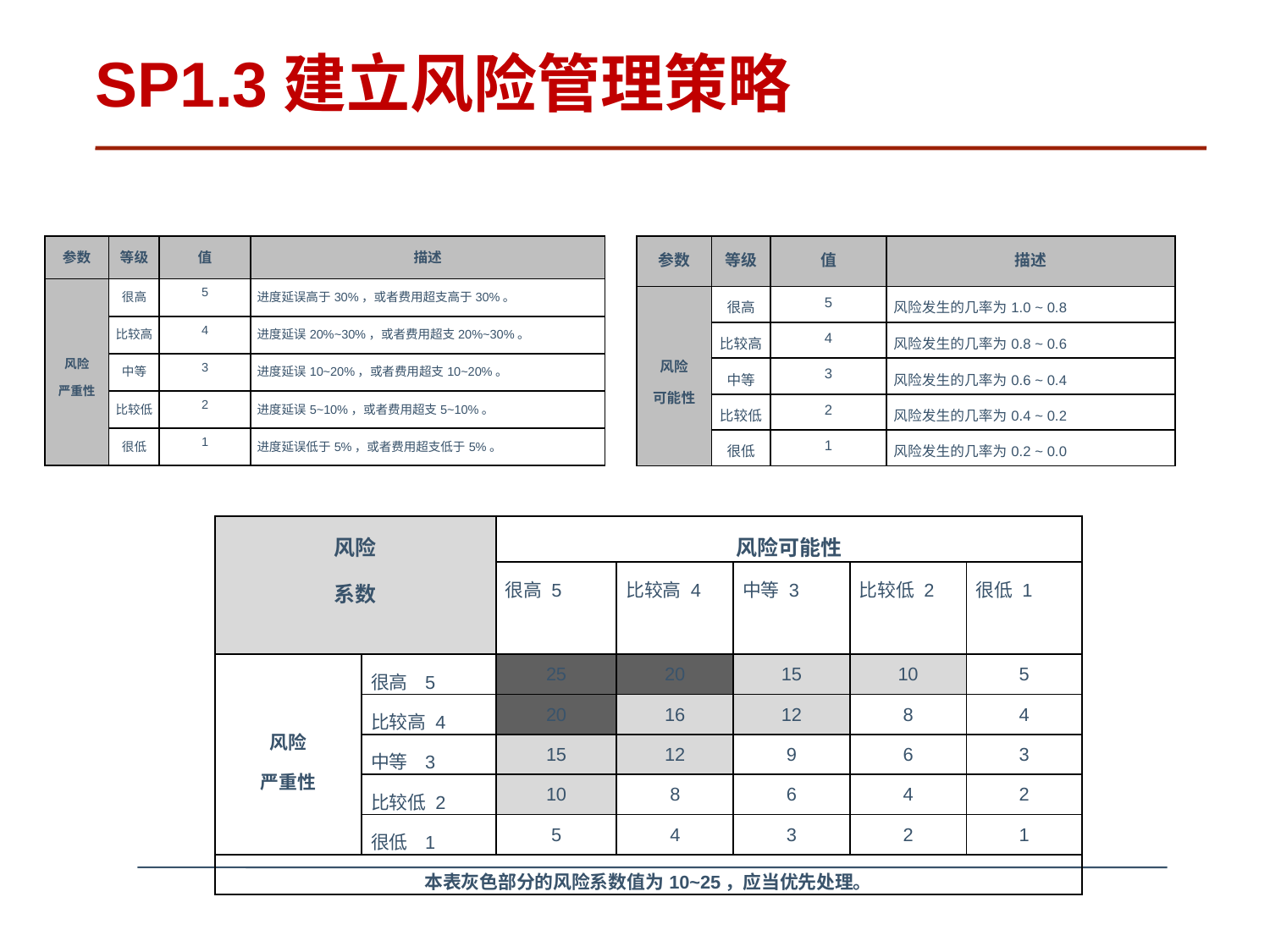

# SP1.3建立风险管理策略
| 参数 | 等级 | 值 | 描述 |
| --- | --- | --- | --- |
| 风险 严重性 | 很高 | 5 | 进度延误高于30%，或者费用超支高于30%。 |
|  | 比较高 | 4 | 进度延误20%~30%，或者费用超支20%~30%。 |
|  | 中等 | 3 | 进度延误10~20%，或者费用超支10~20%。 |
|  | 比较低 | 2 | 进度延误5~10%，或者费用超支5~10%。 |
|  | 很低 | 1 | 进度延误低于5%，或者费用超支低于5%。 |
| 参数 | 等级 | 值 | 描述 |
| --- | --- | --- | --- |
| 风险 可能性 | 很高 | 5 | 风险发生的几率为1.0 ~ 0.8 |
|  | 比较高 | 4 | 风险发生的几率为0.8 ~ 0.6 |
|  | 中等 | 3 | 风险发生的几率为0.6 ~ 0.4 |
|  | 比较低 | 2 | 风险发生的几率为0.4 ~ 0.2 |
|  | 很低 | 1 | 风险发生的几率为0.2 ~ 0.0 |
| 风险 系数 |  | 风险可能性 |  |  |  |  |
| --- | --- | --- | --- | --- | --- | --- |
|  |  | 很高 5 | 比较高 4 | 中等 3 | 比较低 2 | 很低 1 |
| 风险 严重性 | 很高 5 | 25 | 20 | 15 | 10 | 5 |
|  | 比较高 4 | 20 | 16 | 12 | 8 | 4 |
|  | 中等 3 | 15 | 12 | 9 | 6 | 3 |
|  | 比较低 2 | 10 | 8 | 6 | 4 | 2 |
|  | 很低 1 | 5 | 4 | 3 | 2 | 1 |
| 本表灰色部分的风险系数值为10~25，应当优先处理。 |  |  |  |  |  |  |